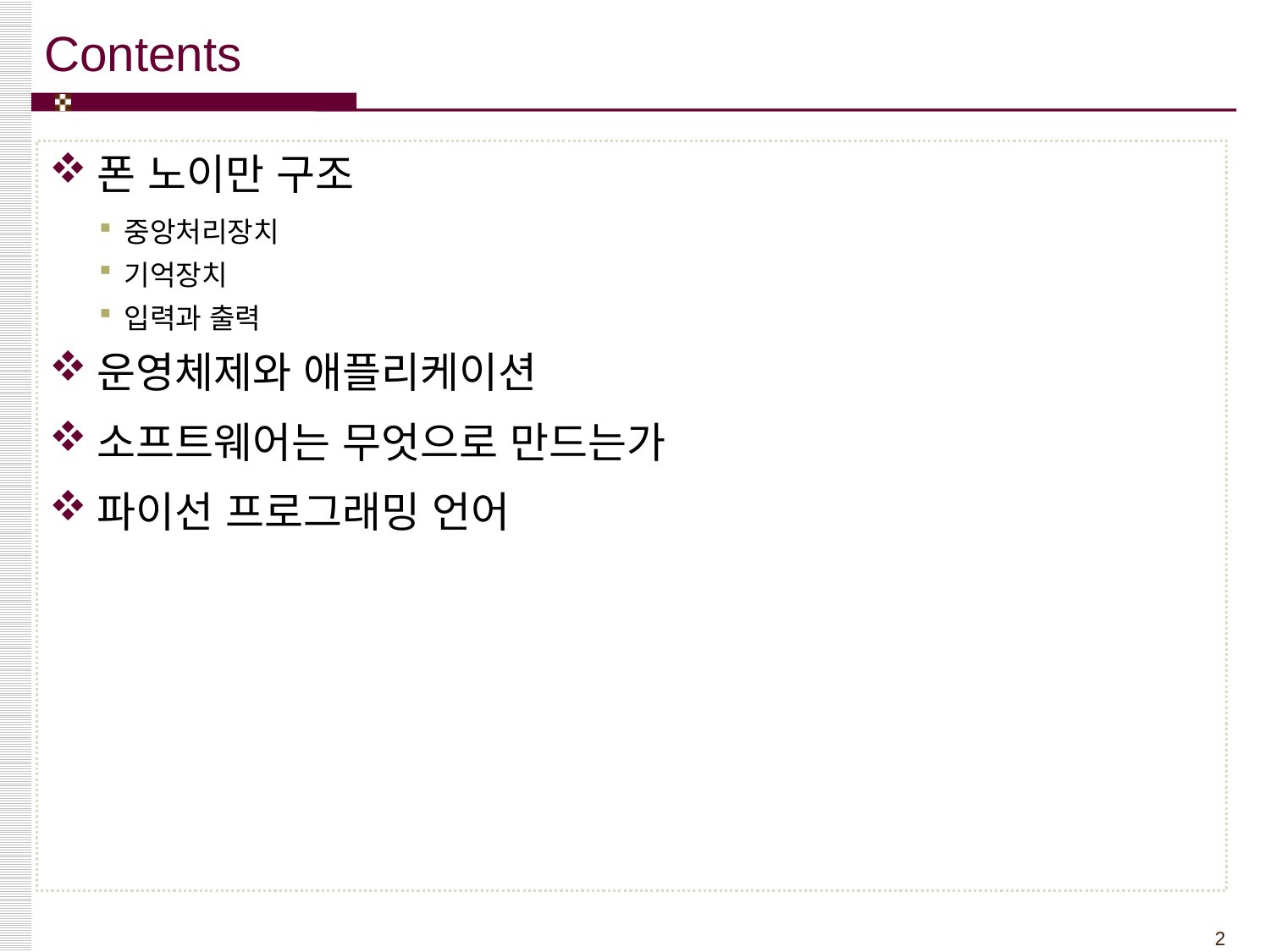

폰 노이만 구조
중앙처리장치
기억장치
입력과 출력
운영체제와 애플리케이션
소프트웨어는 무엇으로 만드는가
파이선 프로그래밍 언어